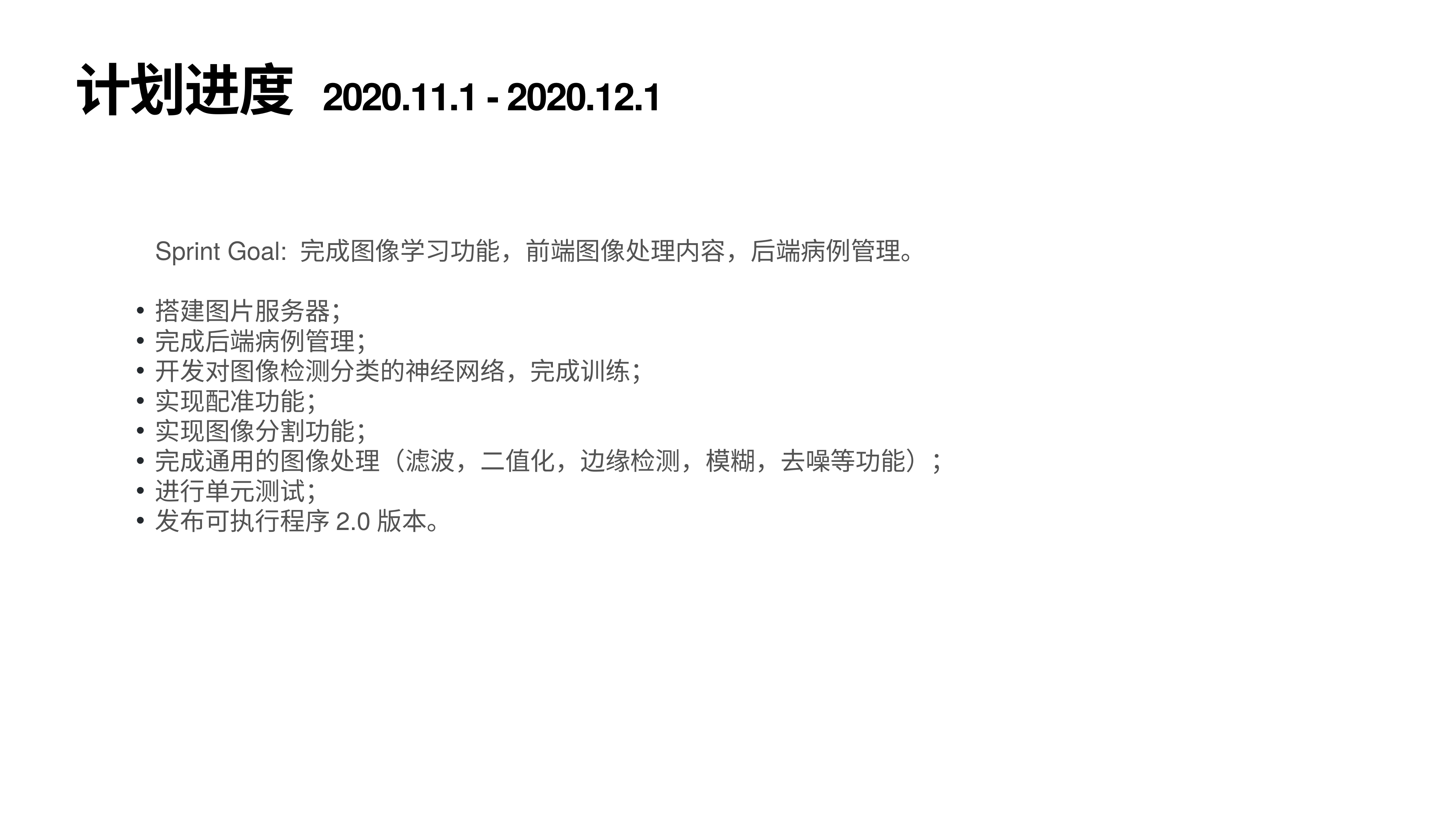

# 计划进度 2020.11.1 - 2020.12.1
    Sprint Goal: 完成图像学习功能，前端图像处理内容，后端病例管理。

搭建图片服务器；
完成后端病例管理；
开发对图像检测分类的神经网络，完成训练；
实现配准功能；
实现图像分割功能；
完成通用的图像处理（滤波，二值化，边缘检测，模糊，去噪等功能）；
进行单元测试；
发布可执行程序2.0版本。